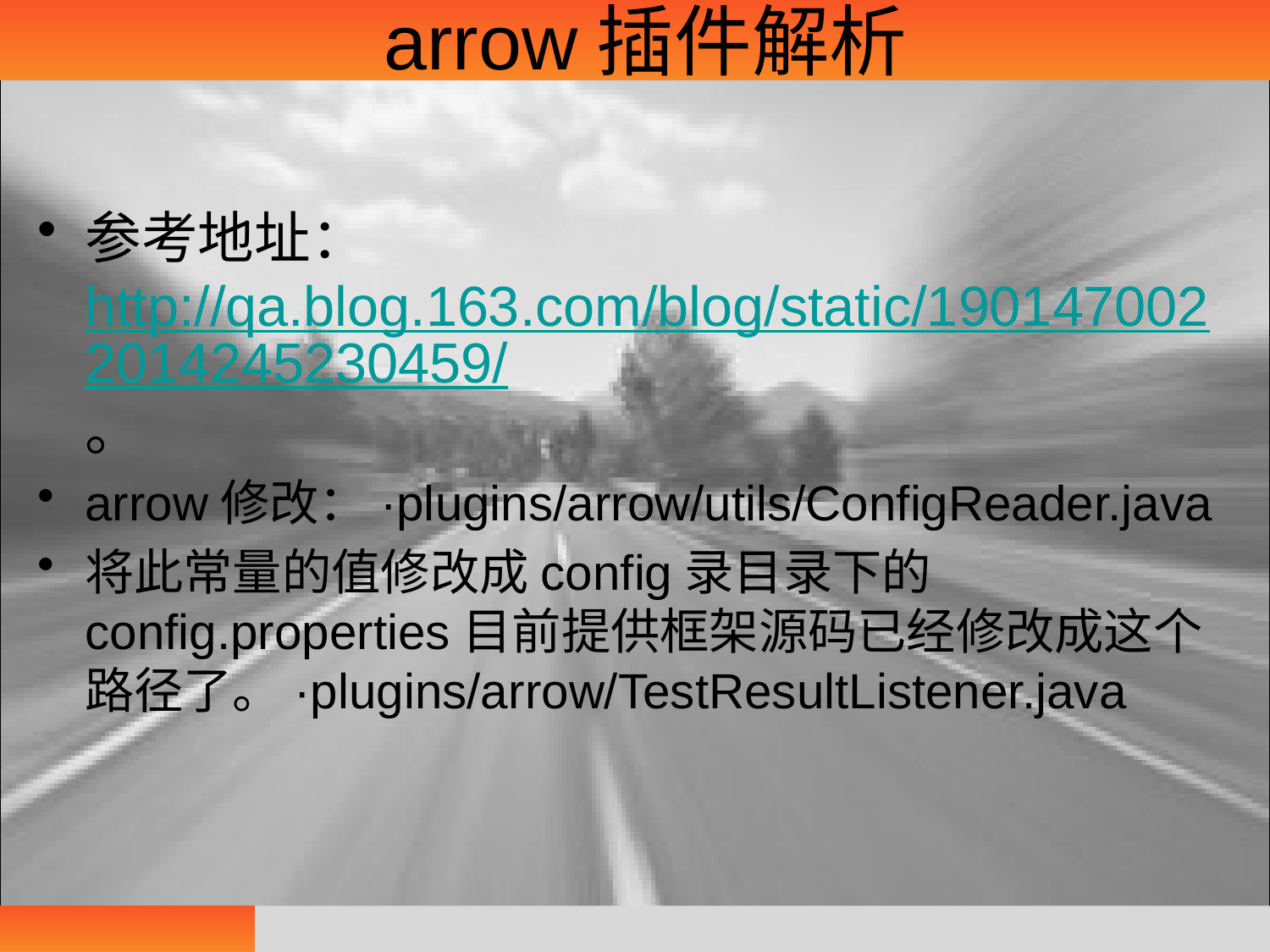

# arrow插件解析
参考地址：http://qa.blog.163.com/blog/static/1901470022014245230459/。
arrow修改：·plugins/arrow/utils/ConfigReader.java
将此常量的值修改成config录目录下的 config.properties目前提供框架源码已经修改成这个路径了。·plugins/arrow/TestResultListener.java